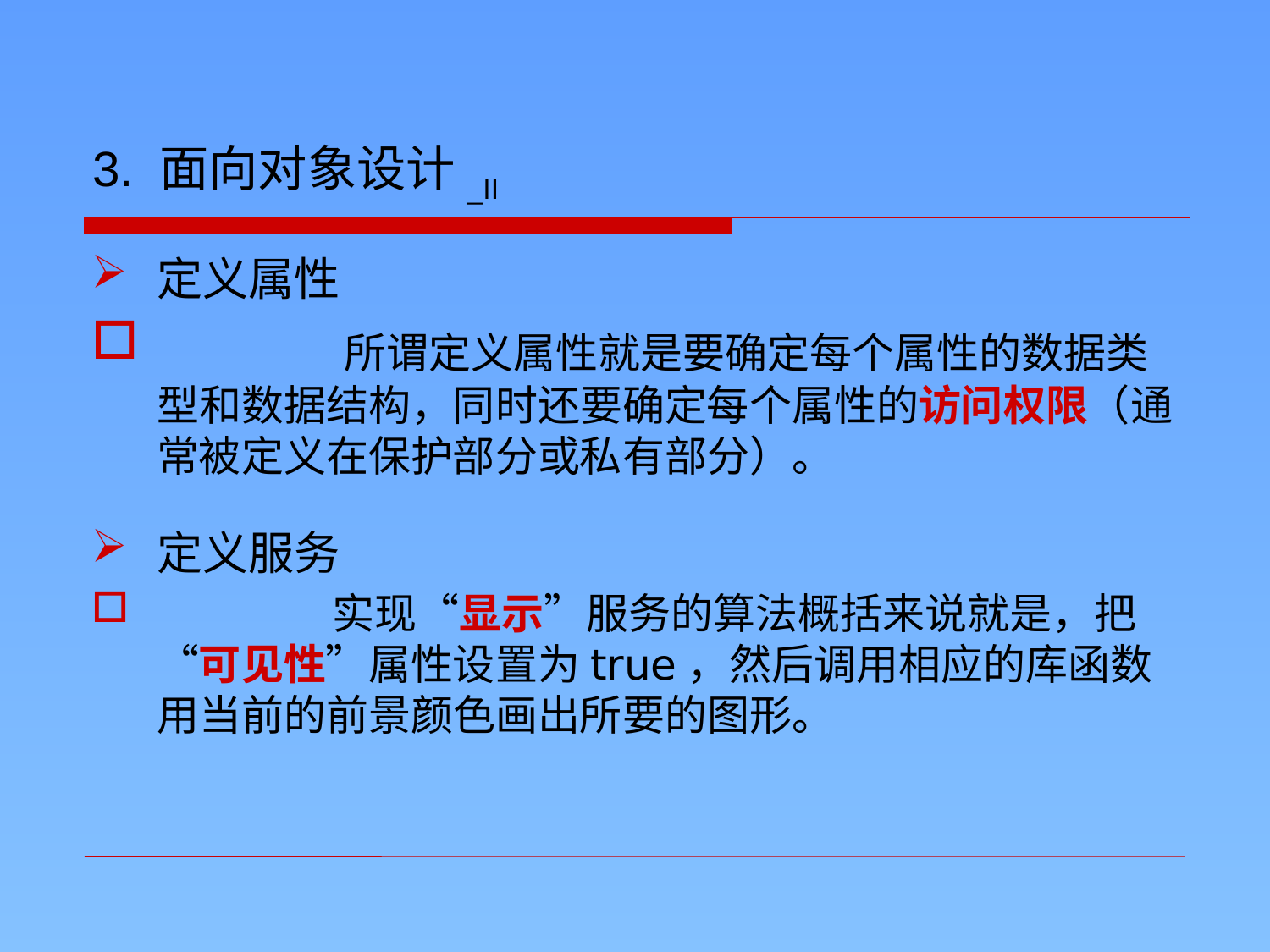

3. 面向对象设计_II
定义属性
	    所谓定义属性就是要确定每个属性的数据类型和数据结构，同时还要确定每个属性的访问权限（通常被定义在保护部分或私有部分）。

定义服务
	    实现“显示”服务的算法概括来说就是，把“可见性”属性设置为true，然后调用相应的库函数用当前的前景颜色画出所要的图形。